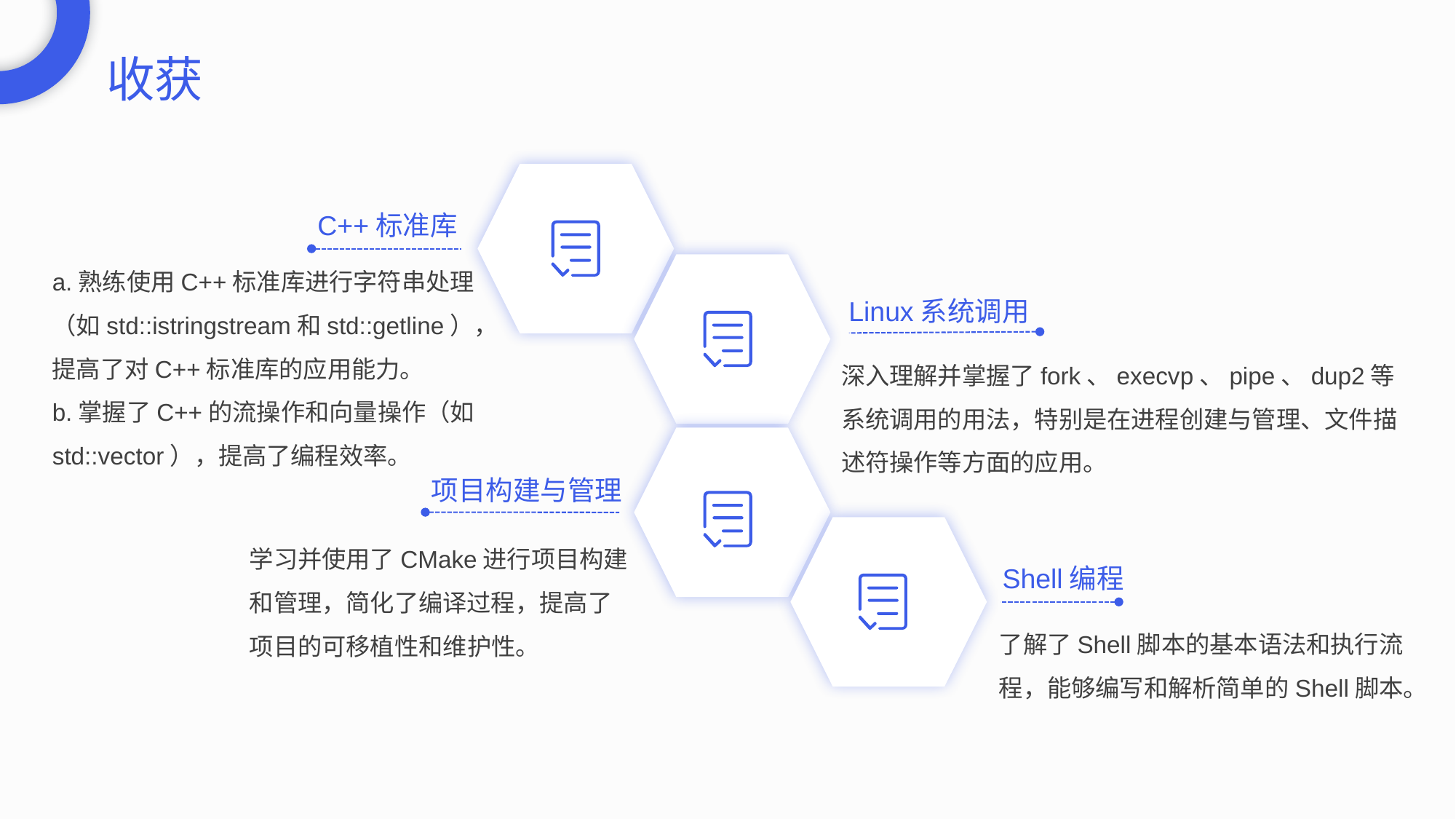

收获

C++标准库
a.熟练使用C++标准库进行字符串处理（如std::istringstream和std::getline），提高了对C++标准库的应用能力。
b.掌握了C++的流操作和向量操作（如std::vector），提高了编程效率。

Linux系统调用
深入理解并掌握了fork、execvp、pipe、dup2等系统调用的用法，特别是在进程创建与管理、文件描述符操作等方面的应用。

项目构建与管理
学习并使用了CMake进行项目构建和管理，简化了编译过程，提高了项目的可移植性和维护性。

Shell编程
了解了Shell脚本的基本语法和执行流程，能够编写和解析简单的Shell脚本。